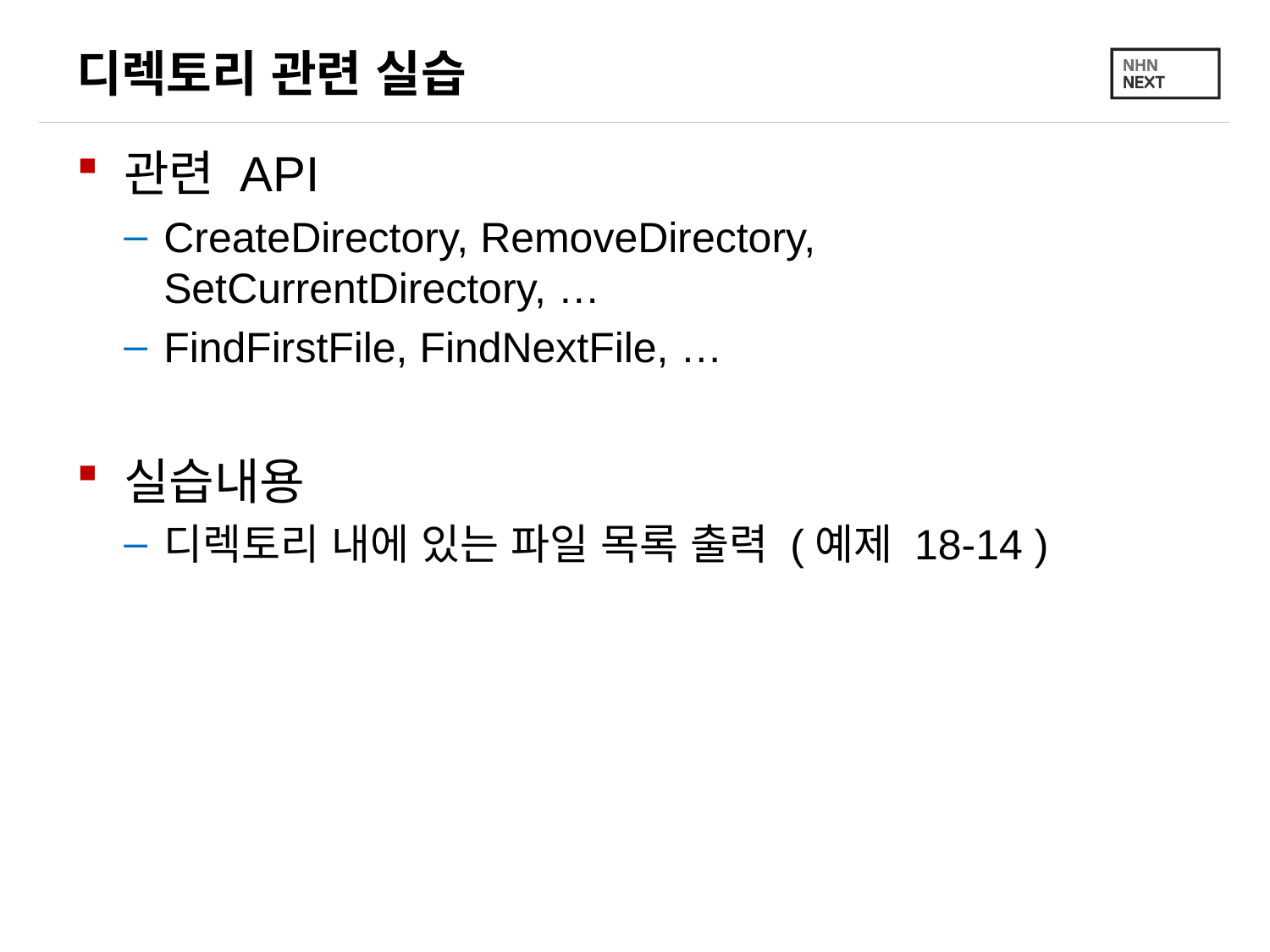

# 디렉토리 관련 실습
관련 API
CreateDirectory, RemoveDirectory, SetCurrentDirectory, …
FindFirstFile, FindNextFile, …

실습내용
디렉토리 내에 있는 파일 목록 출력 (예제 18-14 )